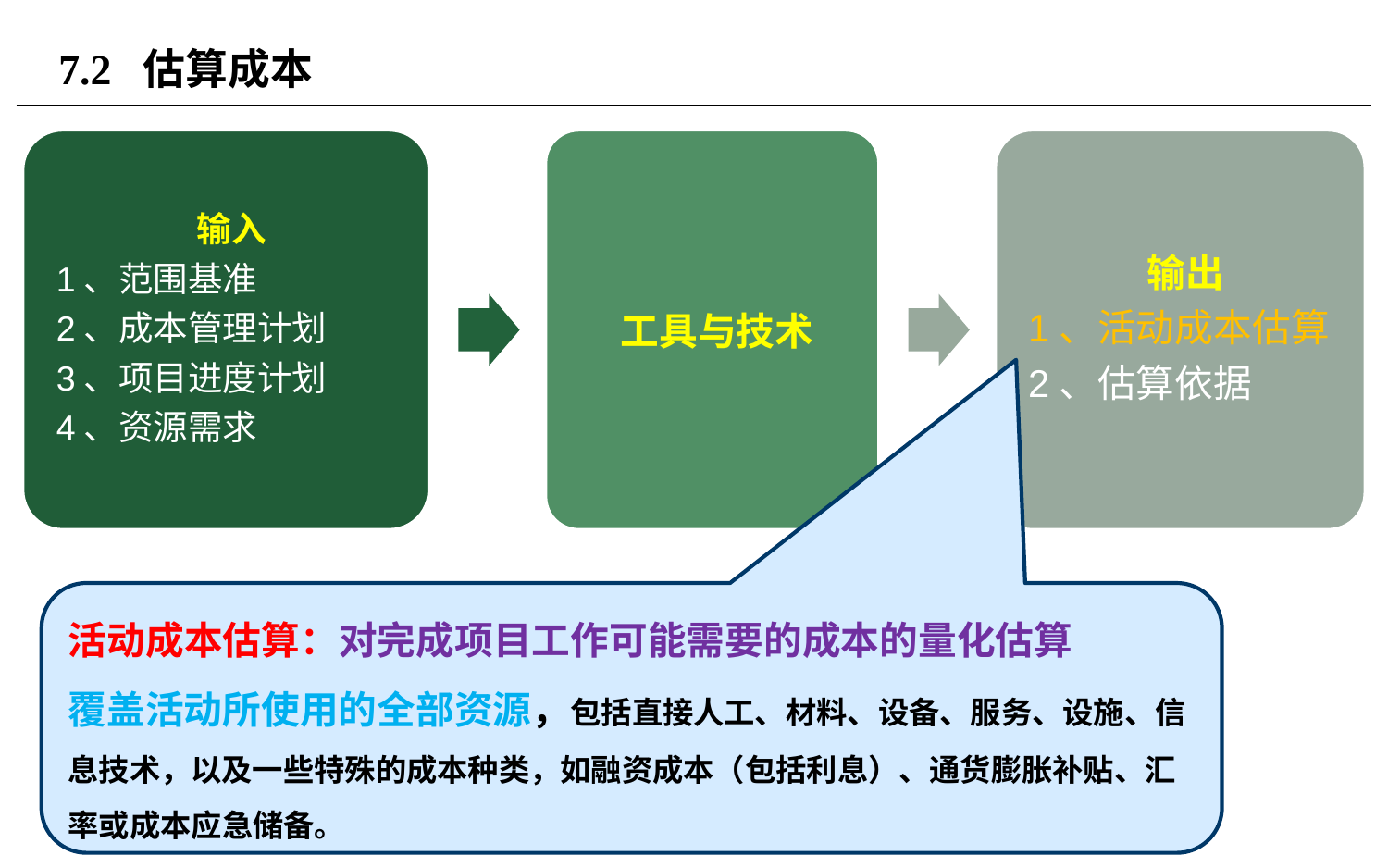

# 7.2  估算成本
输入
1、范围基准
2、成本管理计划
3、项目进度计划
4、资源需求

工具与技术

输出
1、活动成本估算
2、估算依据

活动成本估算：对完成项目工作可能需要的成本的量化估算
覆盖活动所使用的全部资源，包括直接人工、材料、设备、服务、设施、信息技术，以及一些特殊的成本种类，如融资成本（包括利息）、通货膨胀补贴、汇率或成本应急储备。